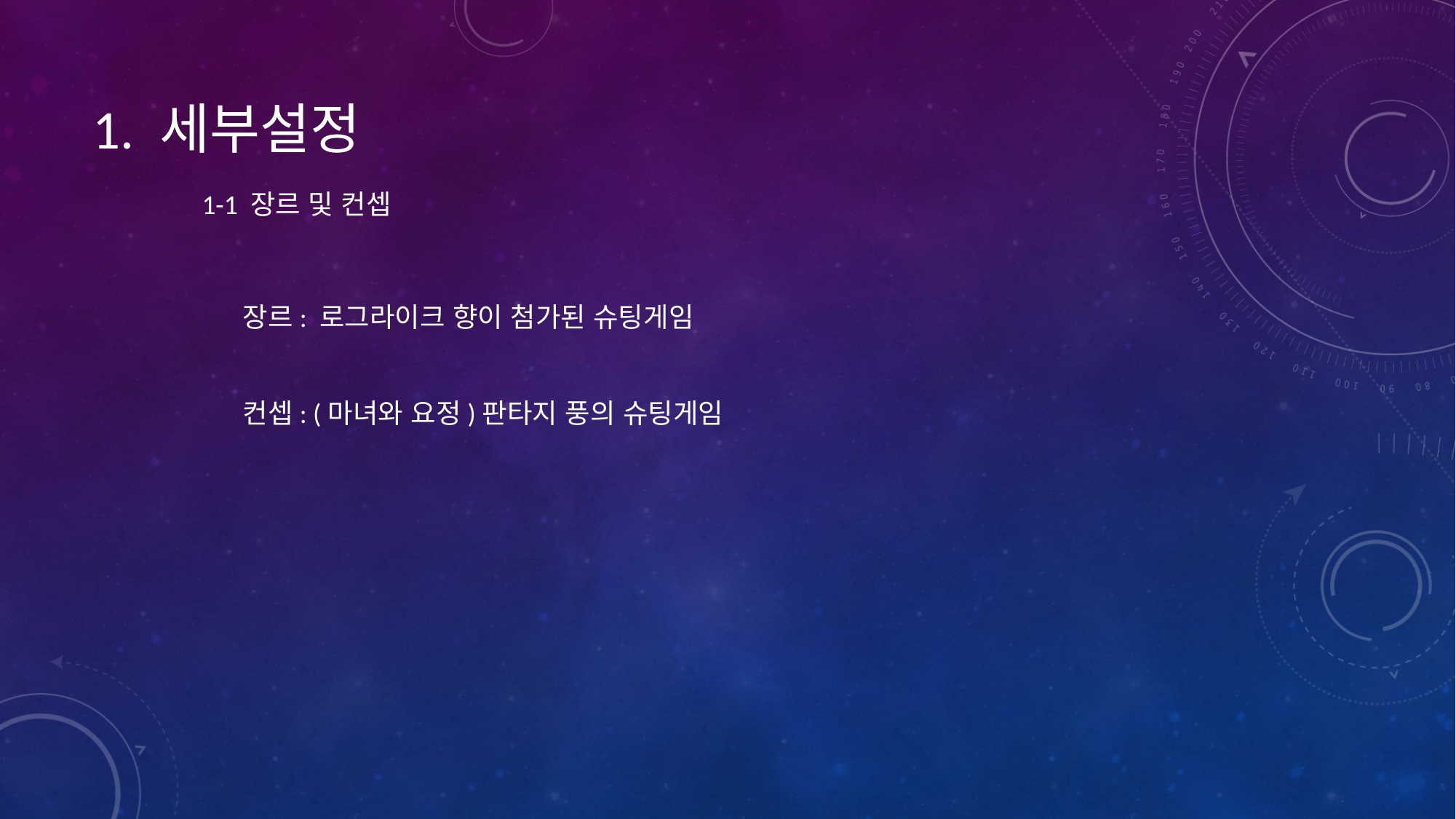

# 1. 세부설정 1-1 장르 및 컨셉

	장르: 로그라이크 향이 첨가된 슈팅게임

	컨셉: (마녀와 요정)판타지 풍의 슈팅게임